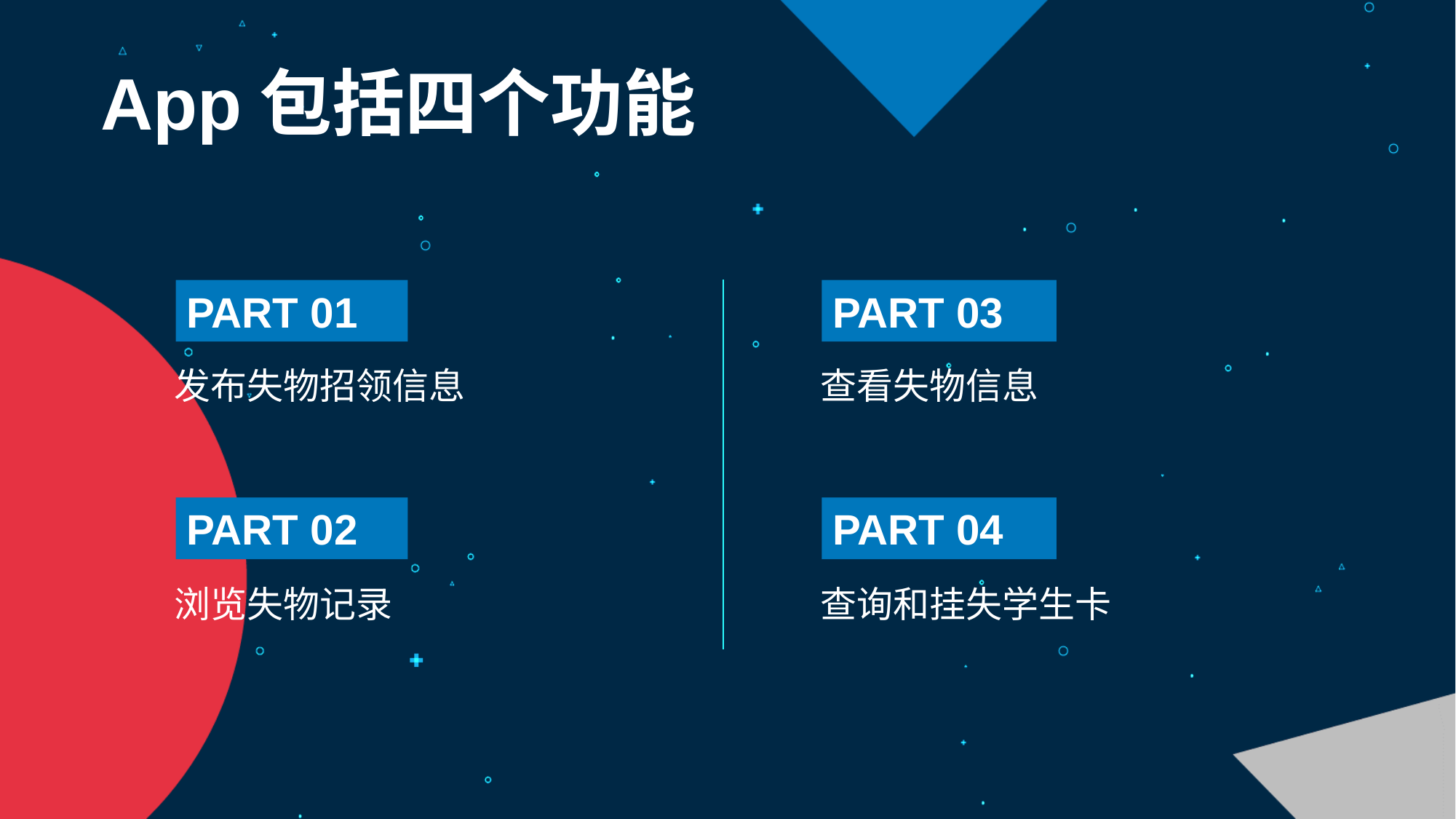

App包括四个功能
PART 01
PART 03
发布失物招领信息
查看失物信息
PART 02
PART 04
浏览失物记录
查询和挂失学生卡